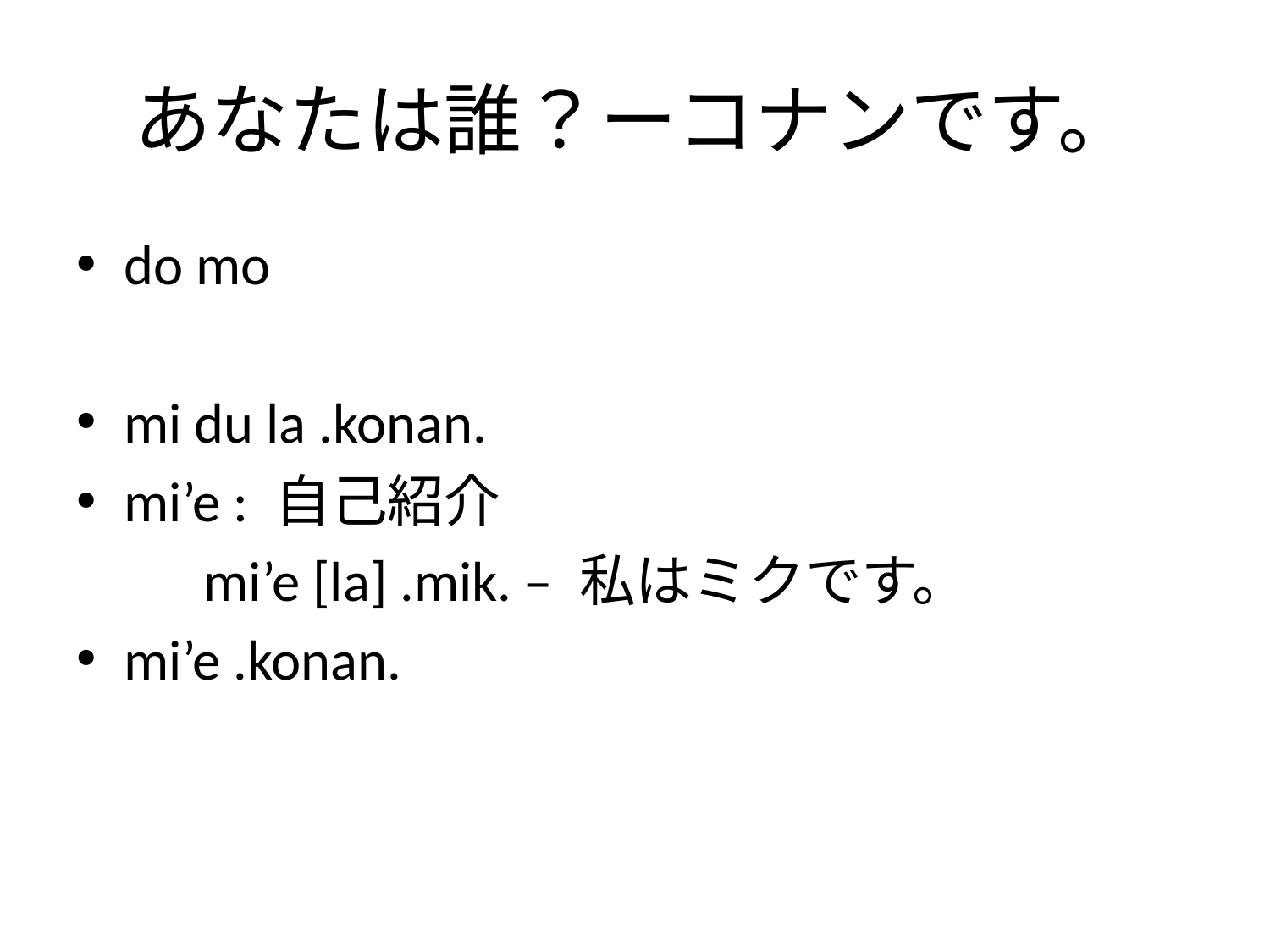

# あなたは誰？ーコナンです。
do mo

mi du la .konan.
mi’e : 自己紹介
	mi’e [la] .mik. – 私はミクです。
mi’e .konan.